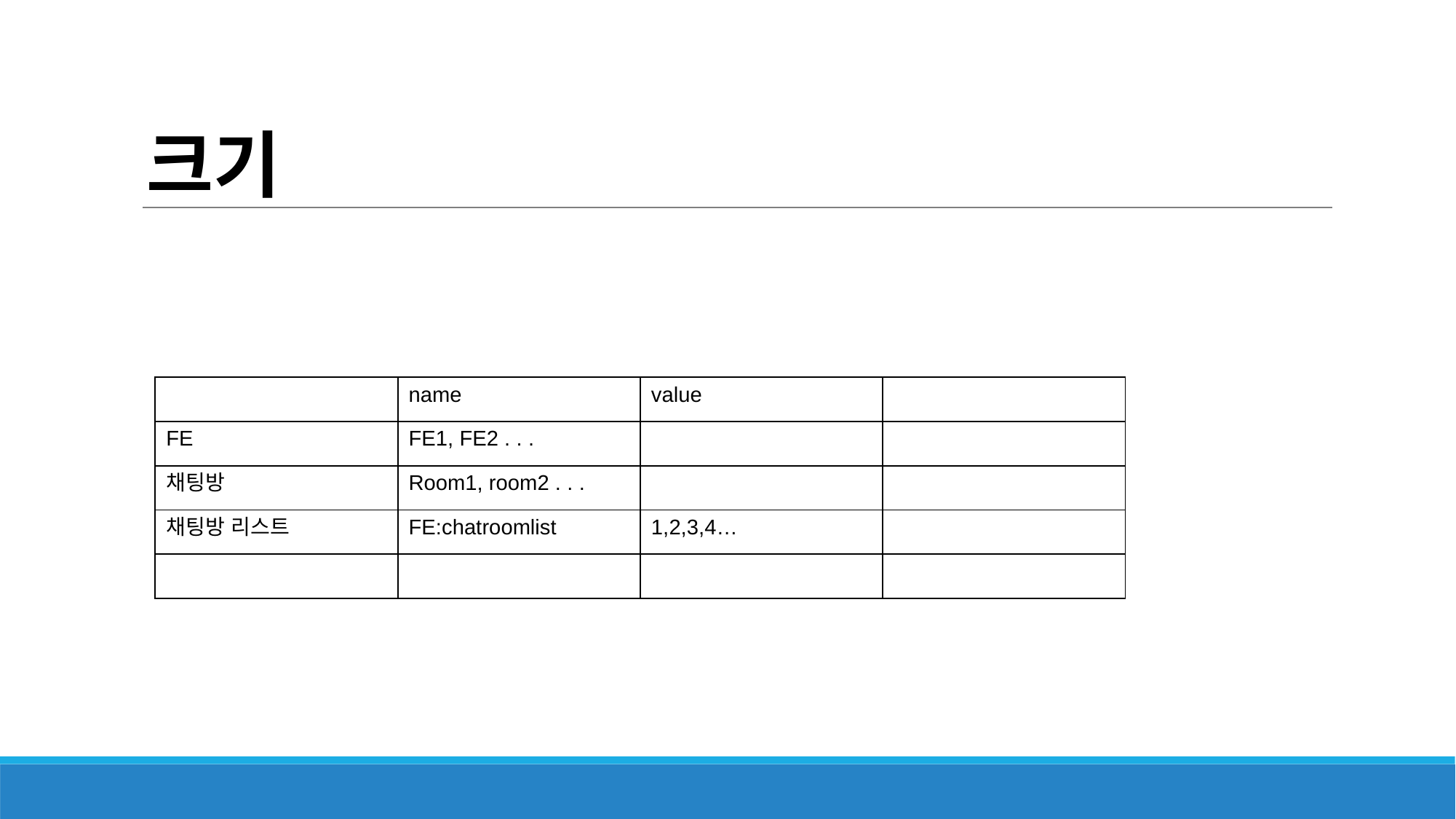

크기
|  | name | value |  |
| --- | --- | --- | --- |
| FE | FE1, FE2 . . . |  |  |
| 채팅방 | Room1, room2 . . . |  |  |
| 채팅방 리스트 | FE:chatroomlist | 1,2,3,4… |  |
|  |  |  |  |